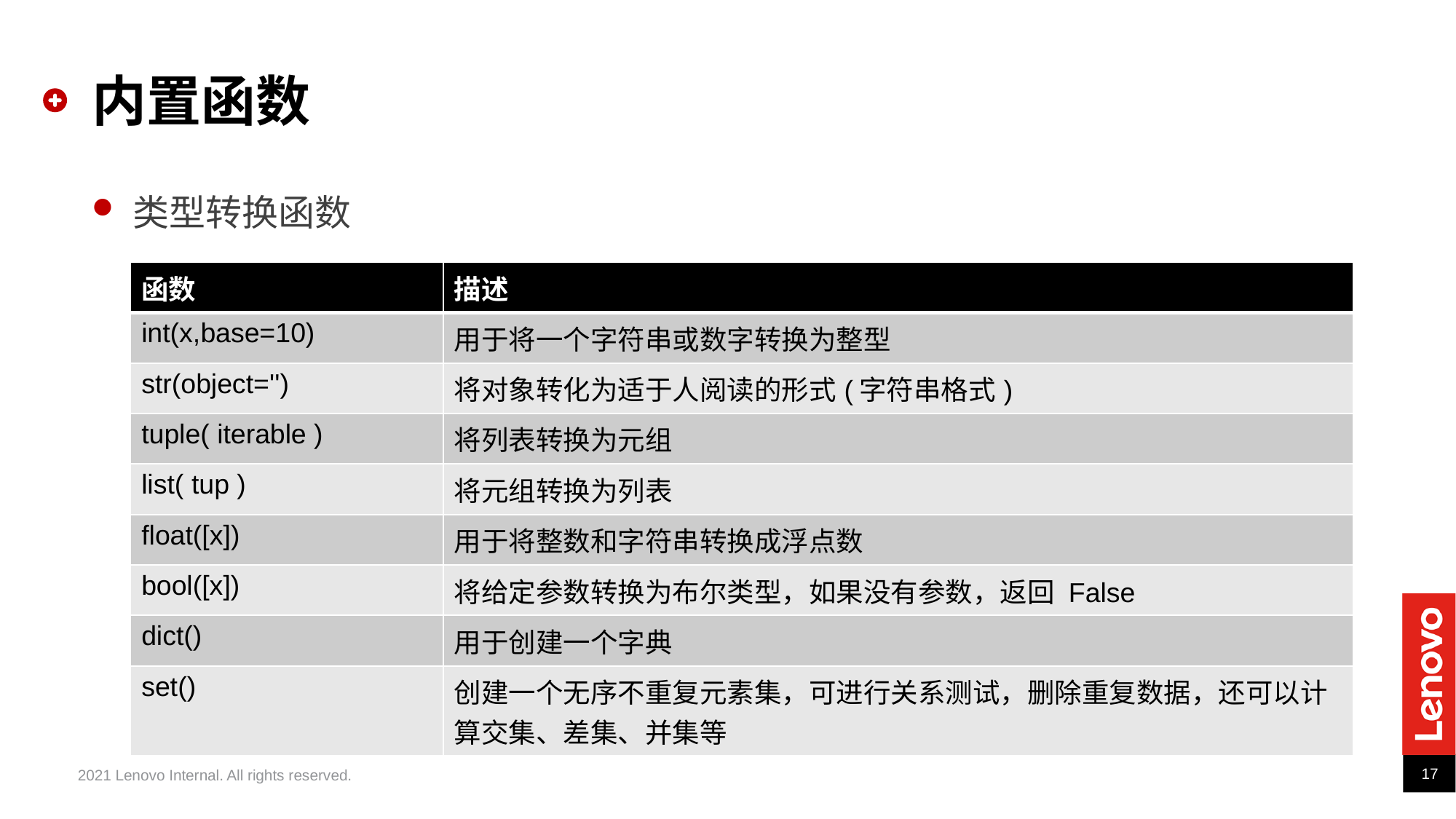

# 内置函数
类型转换函数

| 函数 | 描述 |
| --- | --- |
| int(x,base=10) | 用于将一个字符串或数字转换为整型 |
| str(object='') | 将对象转化为适于人阅读的形式(字符串格式) |
| tuple( iterable ) | 将列表转换为元组 |
| list( tup ) | 将元组转换为列表 |
| float([x]) | 用于将整数和字符串转换成浮点数 |
| bool([x]) | 将给定参数转换为布尔类型，如果没有参数，返回 False |
| dict() | 用于创建一个字典 |
| set() | 创建一个无序不重复元素集，可进行关系测试，删除重复数据，还可以计算交集、差集、并集等 |